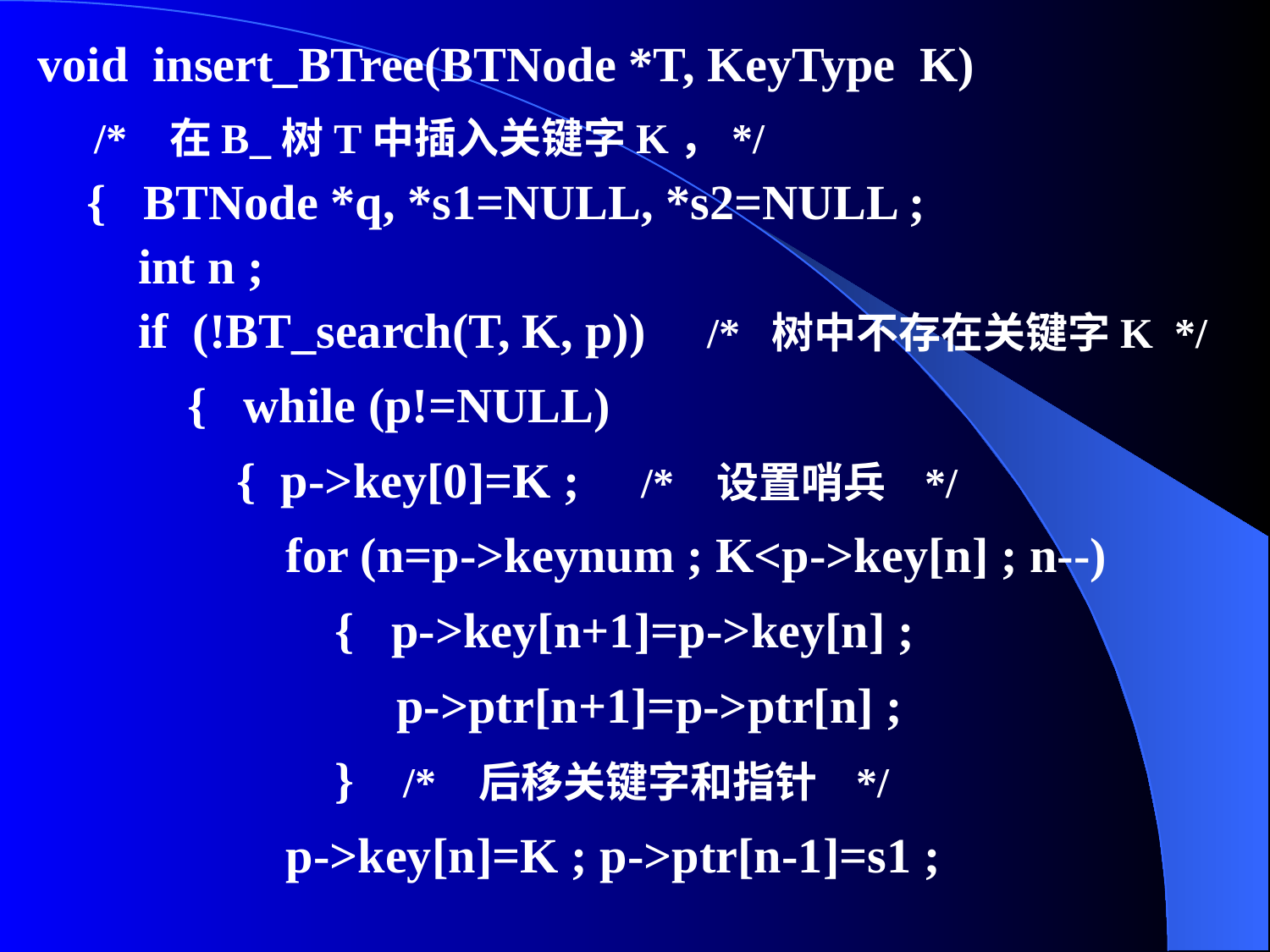

void  insert_BTree(BTNode *T, KeyType  K)
    /*   在B_树T中插入关键字K，*/
{   BTNode *q, *s1=NULL, *s2=NULL ;
int n ;
if  (!BT_search(T, K, p))     /*  树中不存在关键字K  */
{   while (p!=NULL)
{  p->key[0]=K ;     /*   设置哨兵   */
    for (n=p->keynum ; K<p->key[n] ; n--)
        {   p->key[n+1]=p->key[n] ;
             p->ptr[n+1]=p->ptr[n] ;
        }    /*   后移关键字和指针   */
    p->key[n]=K ; p->ptr[n-1]=s1 ;